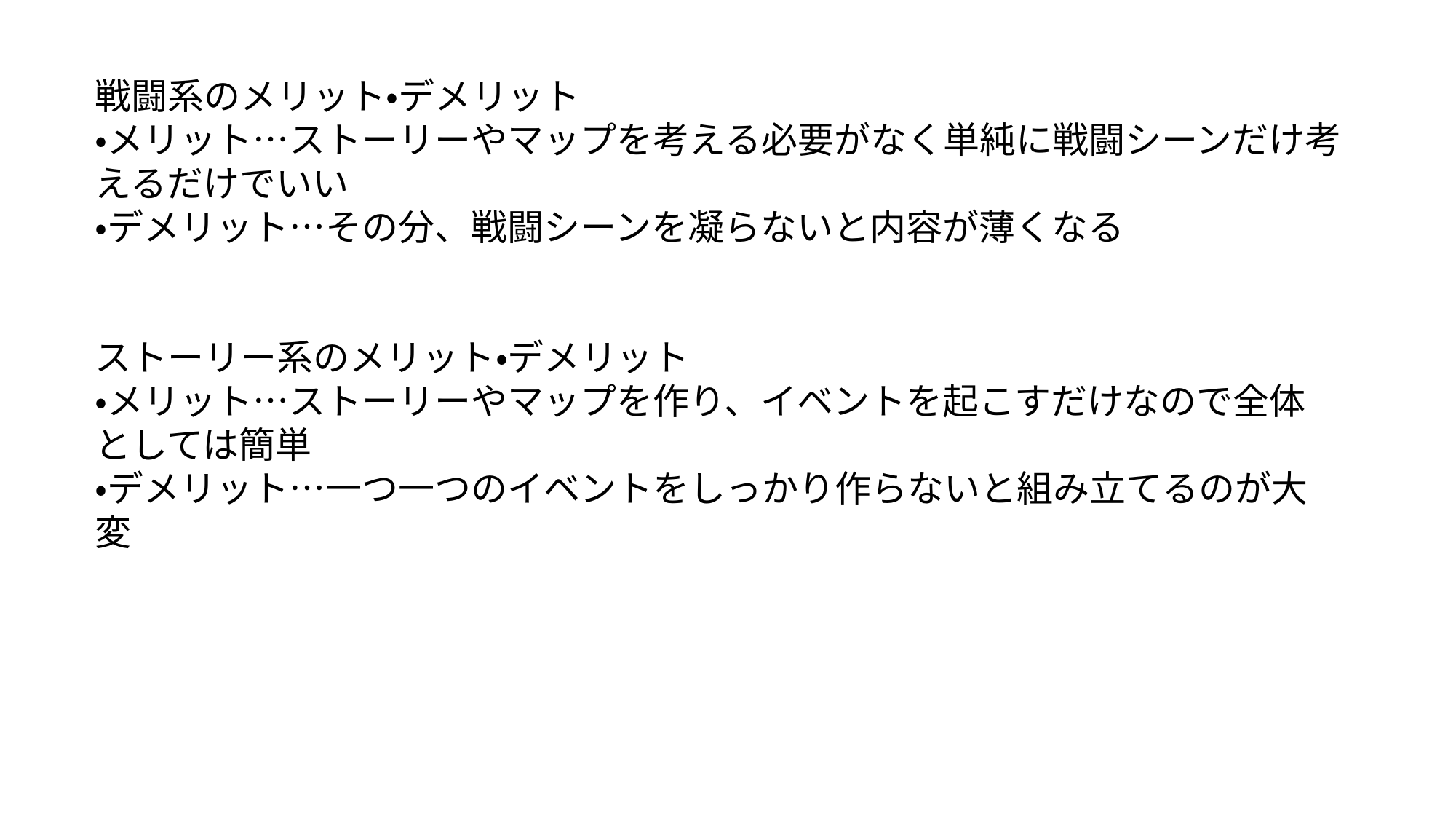

戦闘系のメリット・デメリット
・メリット…ストーリーやマップを考える必要がなく単純に戦闘シーンだけ考えるだけでいい
・デメリット…その分、戦闘シーンを凝らないと内容が薄くなる
ストーリー系のメリット・デメリット
・メリット…ストーリーやマップを作り、イベントを起こすだけなので全体としては簡単
・デメリット…一つ一つのイベントをしっかり作らないと組み立てるのが大変